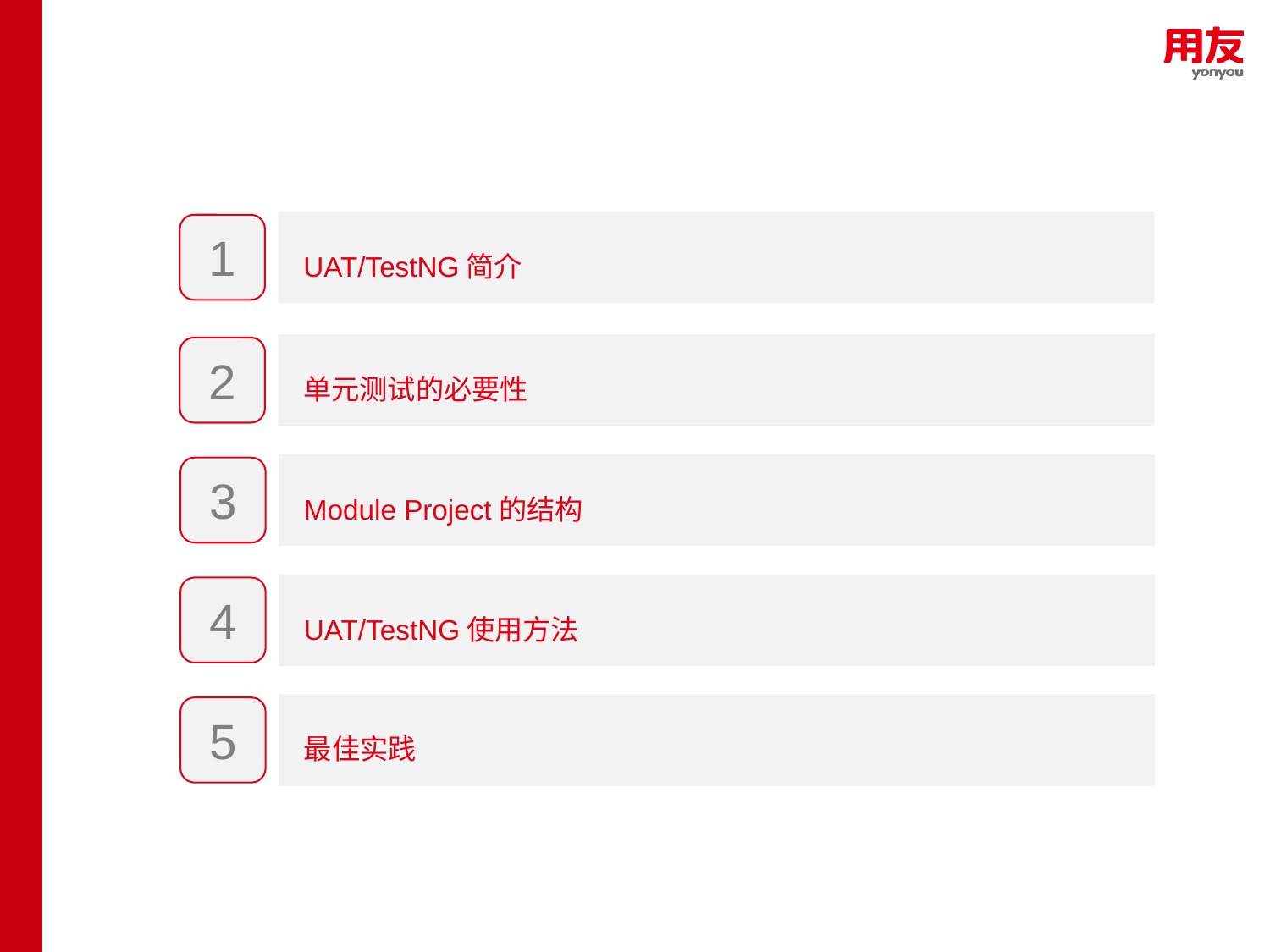

UAT/TestNG简介

1
单元测试的必要性

2
Module Project的结构

3
UAT/TestNG使用方法

4
最佳实践

5